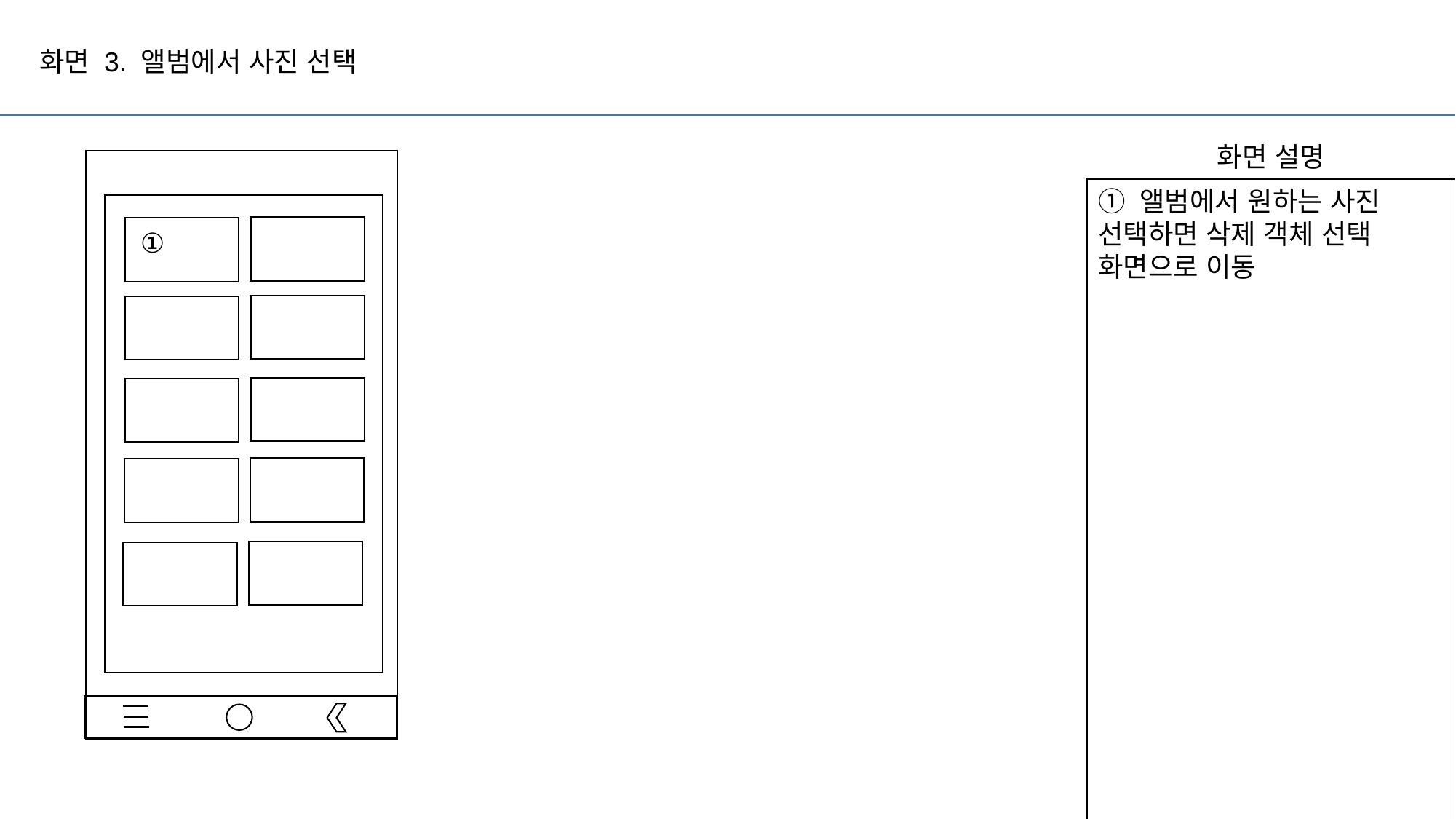

화면 3. 앨범에서 사진 선택
화면 설명

① 앨범에서 원하는 사진 선택하면 삭제 객체 선택 화면으로 이동

①